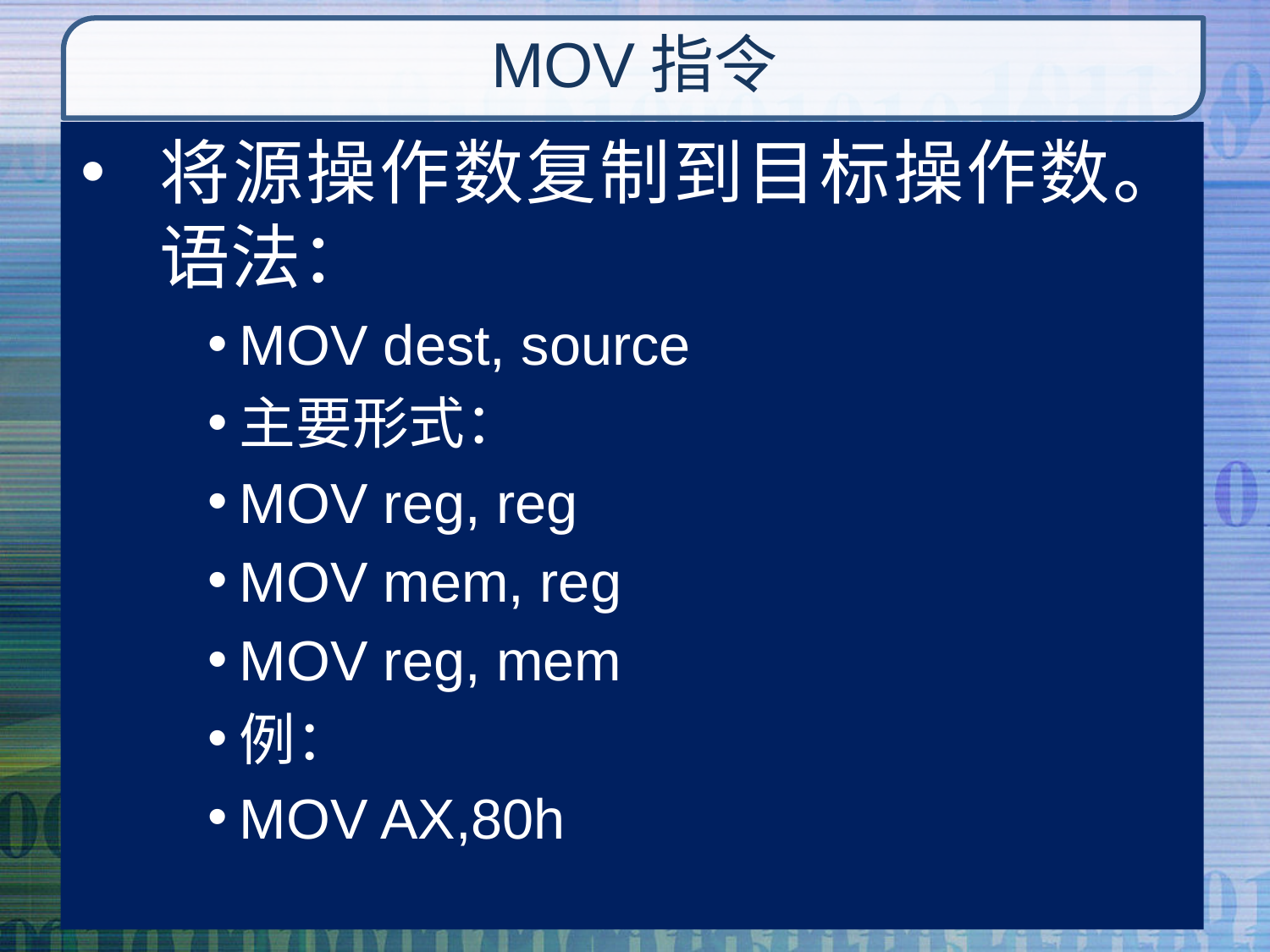

# MOV指令
将源操作数复制到目标操作数。语法：
MOV dest, source
主要形式：
MOV reg, reg
MOV mem, reg
MOV reg, mem
例：
MOV AX,80h